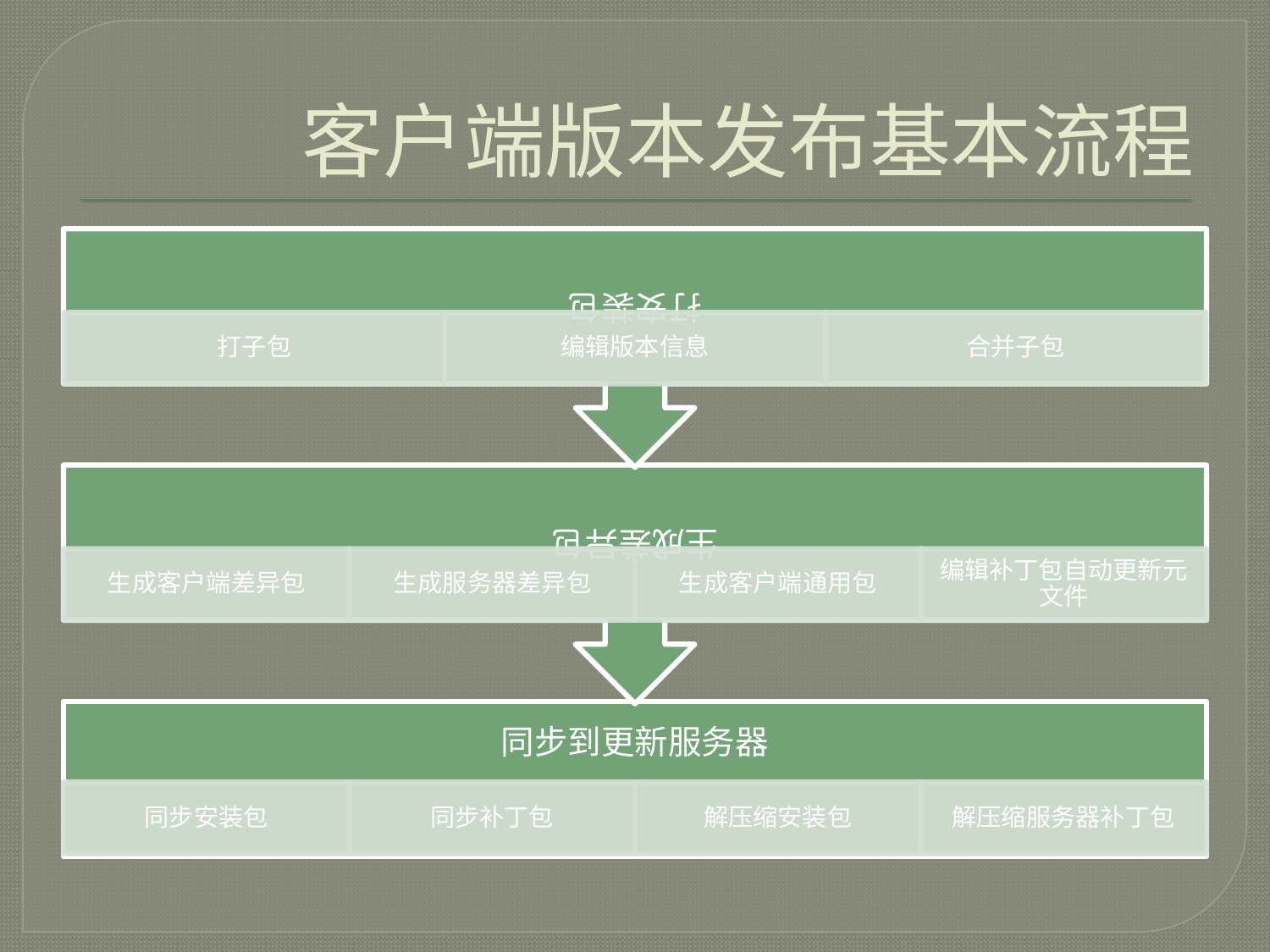

# 客户端版本发布基本流程
同步到更新服务器
同步安装包
同步补丁包
解压缩安装包
解压缩服务器补丁包
生成差异包
生成客户端差异包
生成服务器差异包
生成客户端通用包
编辑补丁包自动更新元文件
打安装包
打子包
编辑版本信息
合并子包